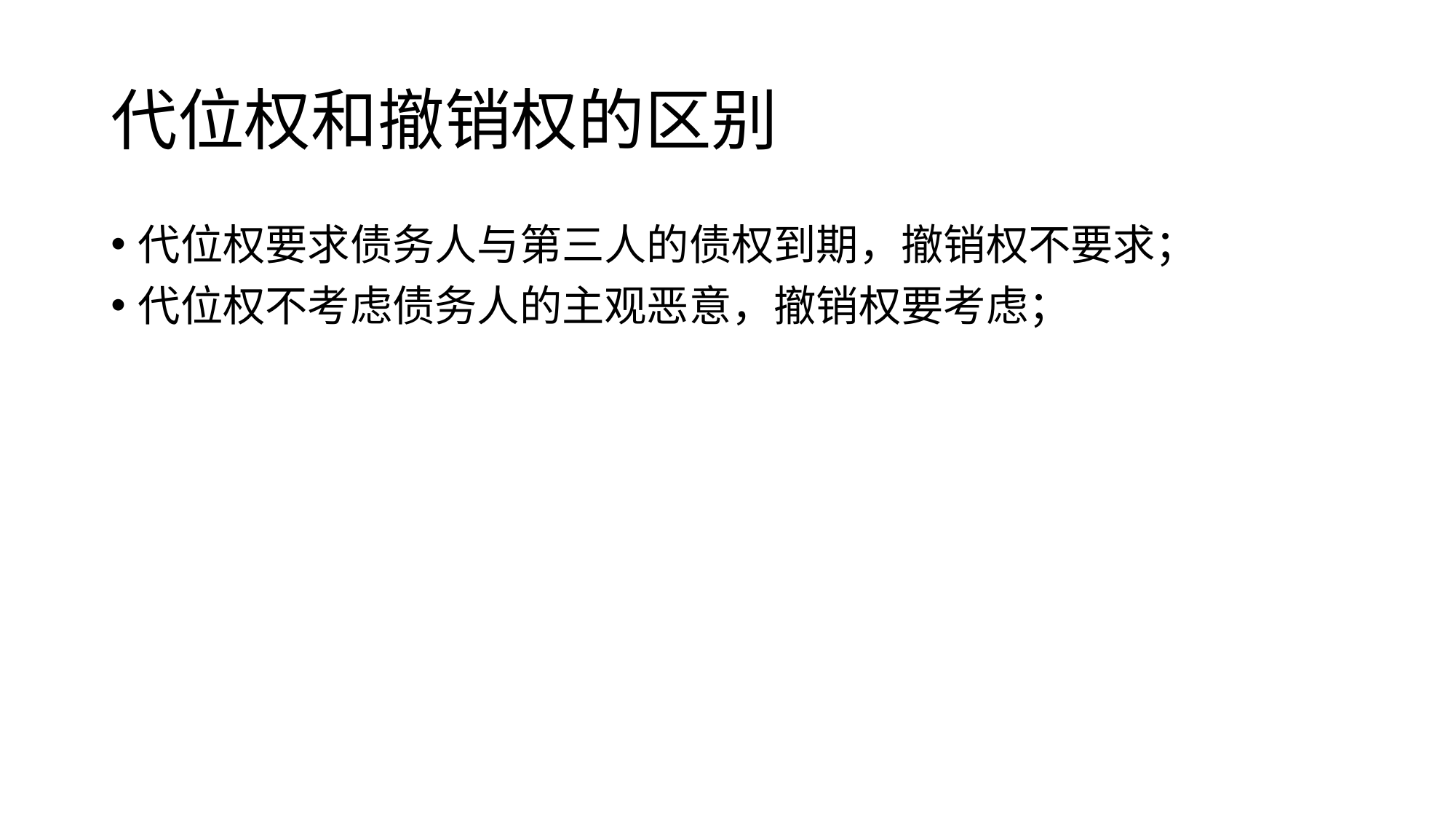

# 代位权和撤销权的区别
代位权要求债务人与第三人的债权到期，撤销权不要求；
代位权不考虑债务人的主观恶意，撤销权要考虑；